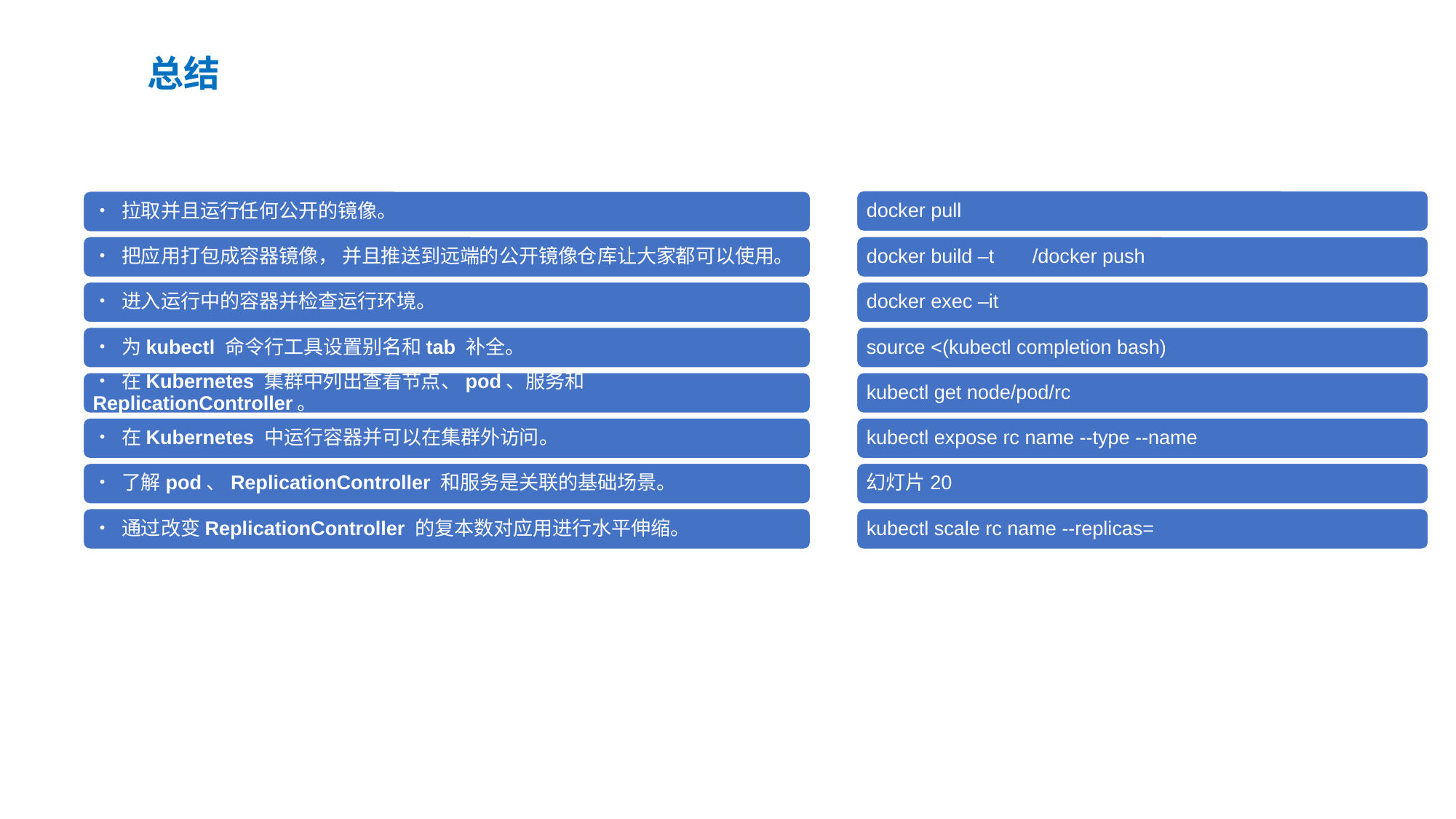

# 总结
docker pull
docker build –t       /docker push
docker exec –it
source <(kubectl completion bash)
kubectl get node/pod/rc
kubectl expose rc name --type --name
幻灯片20
kubectl scale rc name --replicas=
• 拉取并且运行任何公开的镜像。
• 把应用打包成容器镜像， 并且推送到远端的公开镜像仓库让大家都可以使用。
• 进入运行中的容器并检查运行环境。
• 为kubectl 命令行工具设置别名和tab 补全。
• 在Kubernetes 集群中列出查看节点、pod、服务和ReplicationController。
• 在Kubernetes 中运行容器并可以在集群外访问。
• 了解pod、ReplicationController 和服务是关联的基础场景。
• 通过改变ReplicationController 的复本数对应用进行水平伸缩。
22